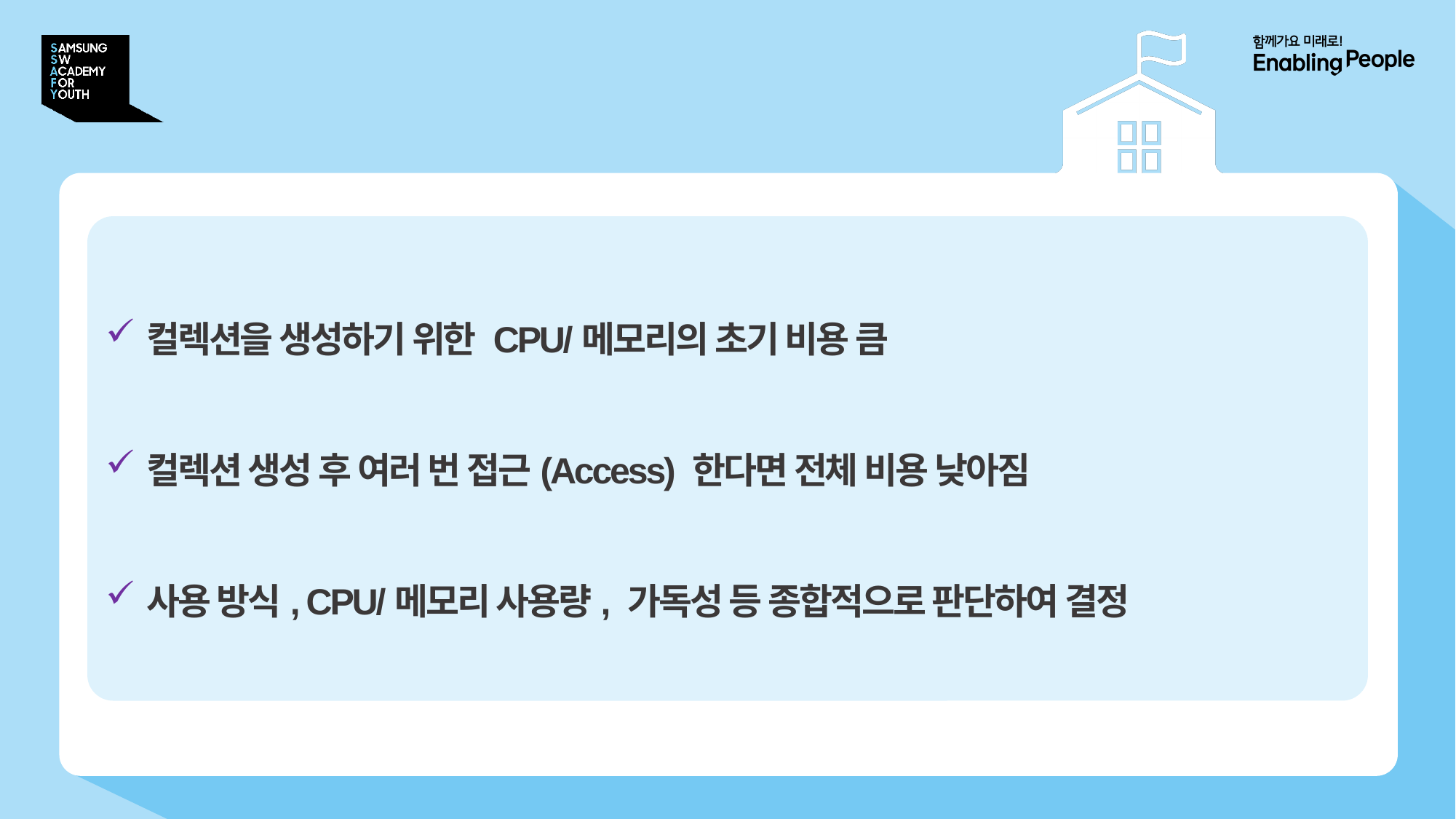

# 컬렉션 장/단점
컬렉션을 생성하기 위한 CPU/메모리의 초기 비용 큼

컬렉션 생성 후 여러 번 접근(Access) 한다면 전체 비용 낮아짐

사용 방식, CPU/메모리 사용량, 가독성 등 종합적으로 판단하여 결정